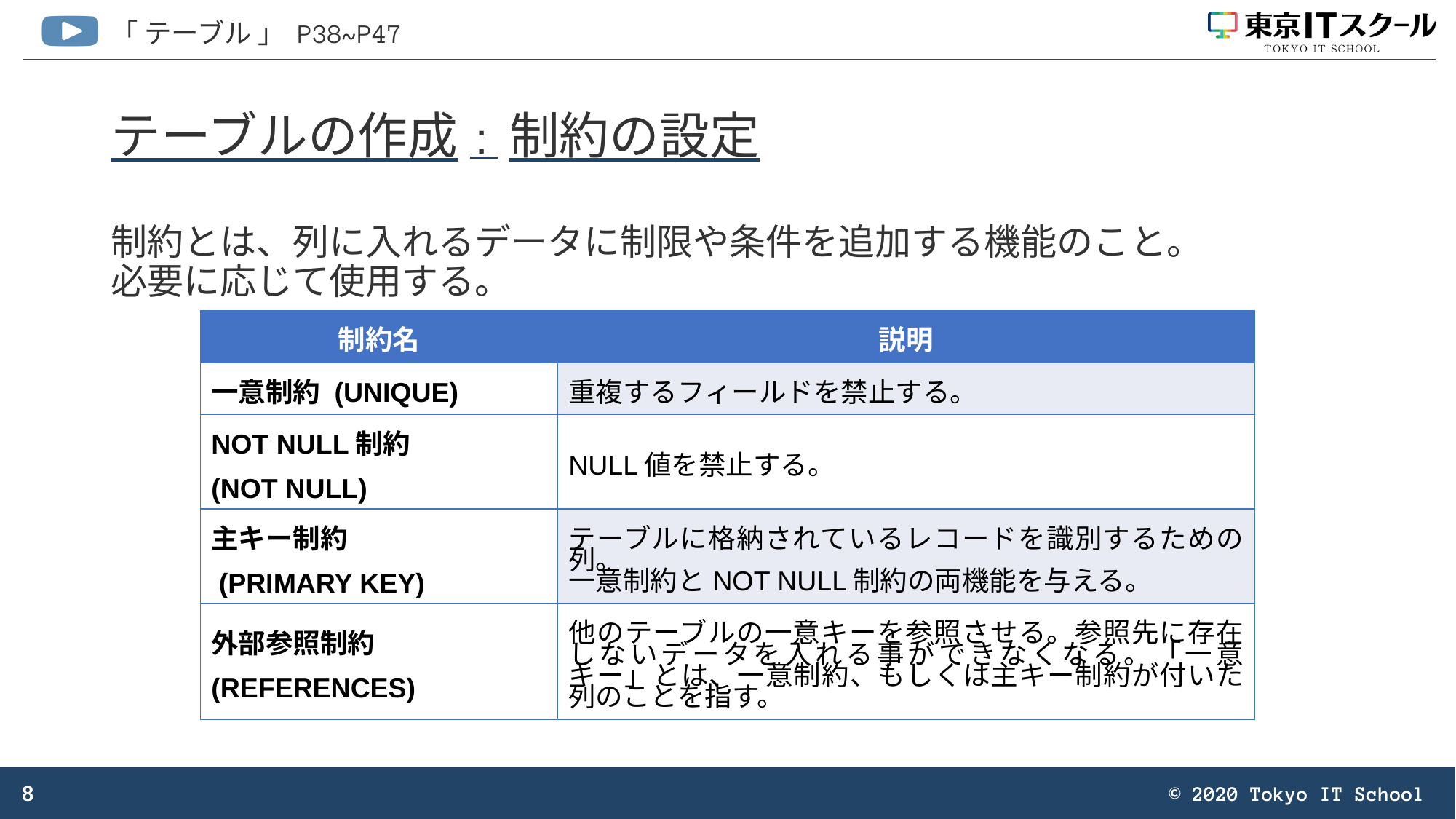

# テーブルの作成:制約の設定
制約とは、列に入れるデータに制限や条件を追加する機能のこと。
必要に応じて使用する。
| 制約名 | 説明 |
| --- | --- |
| 一意制約 (UNIQUE) | 重複するフィールドを禁止する。 |
| NOT NULL制約 (NOT NULL) | NULL値を禁止する。 |
| 主キー制約 (PRIMARY KEY) | テーブルに格納されているレコードを識別するための列。 一意制約とNOT NULL制約の両機能を与える。 |
| 外部参照制約 (REFERENCES) | 他のテーブルの一意キーを参照させる。参照先に存在しないデータを入れる事ができなくなる。「一意キー」とは、一意制約、もしくは主キー制約が付いた列のことを指す。 |
8